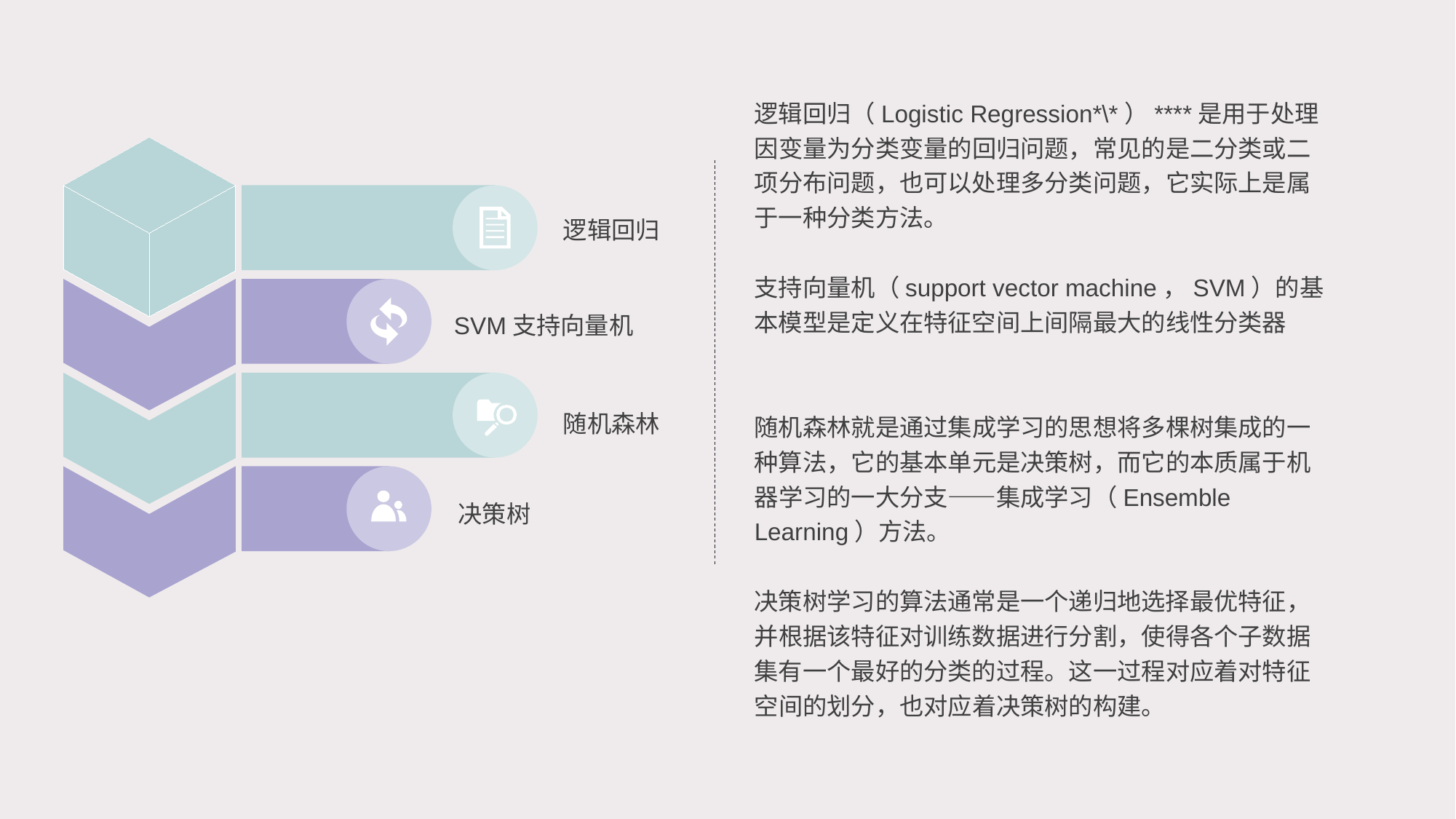

逻辑回归（Logistic Regression*\*）****是用于处理因变量为分类变量的回归问题，常见的是二分类或二项分布问题，也可以处理多分类问题，它实际上是属于一种分类方法。

支持向量机（support vector machine，SVM）的基本模型是定义在特征空间上间隔最大的线性分类器

随机森林就是通过集成学习的思想将多棵树集成的一种算法，它的基本单元是决策树，而它的本质属于机器学习的一大分支——集成学习（Ensemble Learning）方法。

决策树学习的算法通常是一个递归地选择最优特征，并根据该特征对训练数据进行分割，使得各个子数据集有一个最好的分类的过程。这一过程对应着对特征空间的划分，也对应着决策树的构建。

逻辑回归

SVM支持向量机

随机森林

决策树